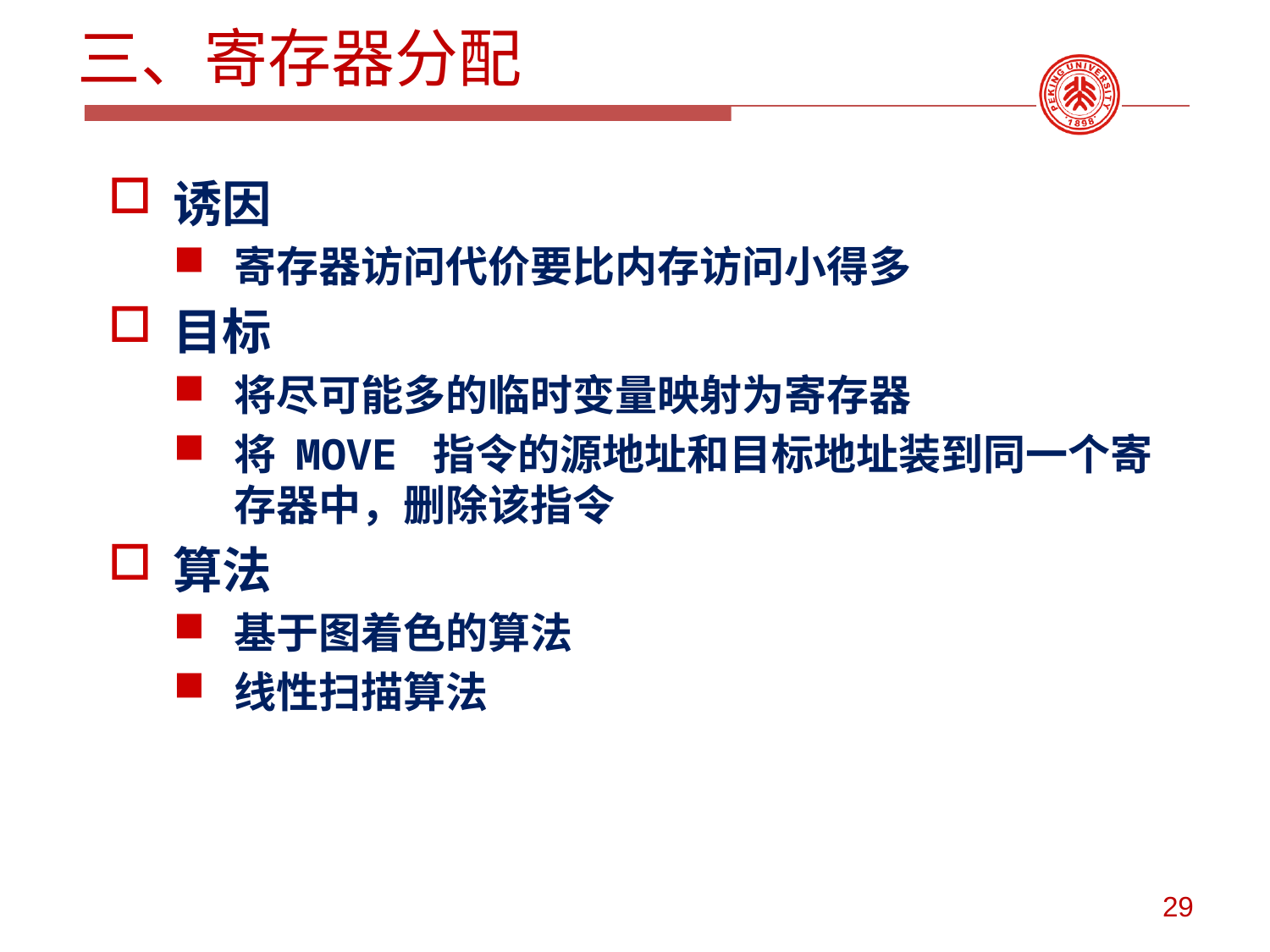

# 三、寄存器分配
诱因
寄存器访问代价要比内存访问小得多
目标
将尽可能多的临时变量映射为寄存器
将 MOVE 指令的源地址和目标地址装到同一个寄存器中，删除该指令
算法
基于图着色的算法
线性扫描算法
29